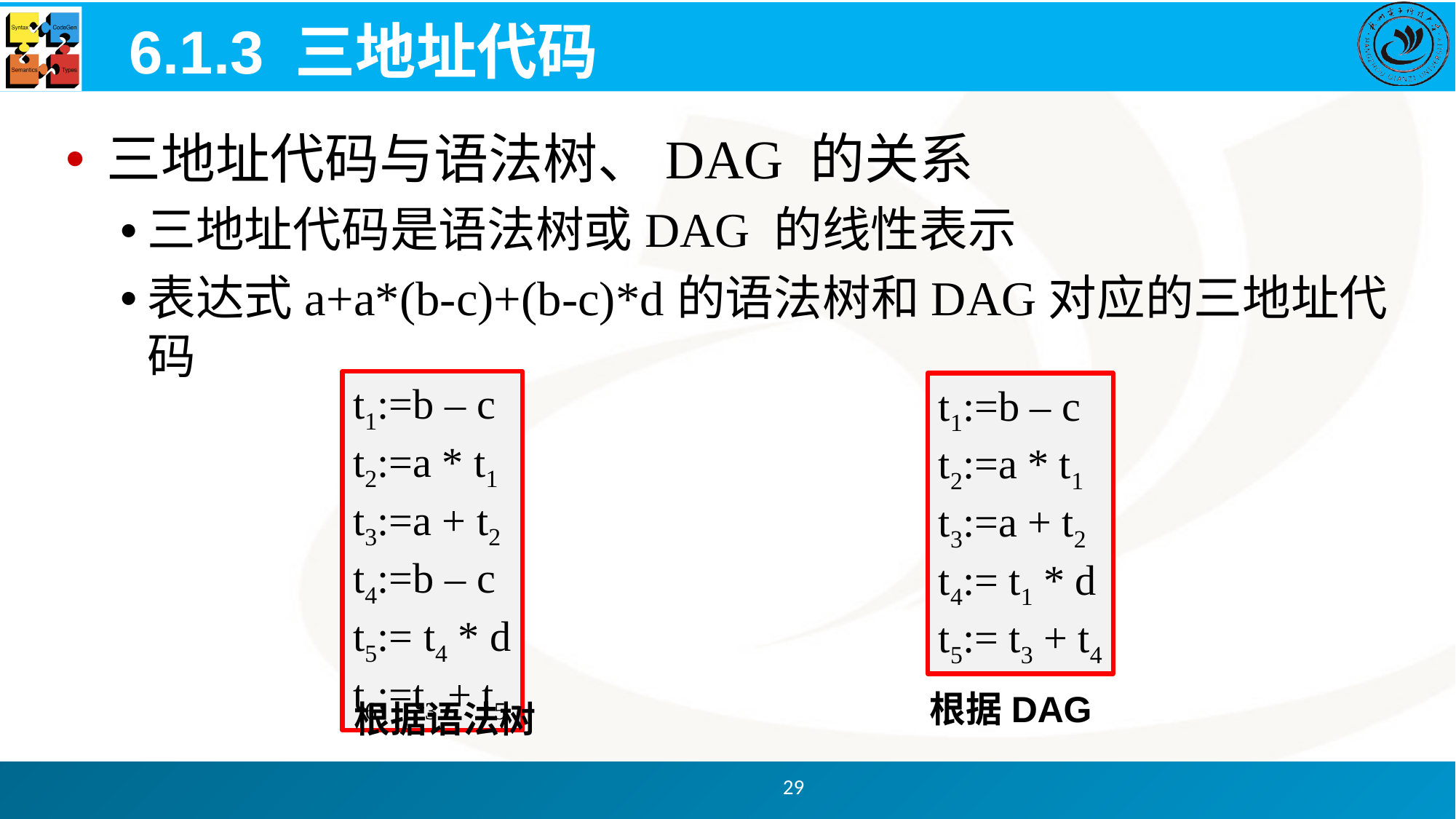

# 6.1.3 三地址代码
三地址代码与语法树、DAG 的关系
三地址代码是语法树或DAG 的线性表示
表达式a+a*(b-c)+(b-c)*d的语法树和DAG对应的三地址代码
t1:=b – c
t2:=a * t1
t3:=a + t2
t4:=b – c
t5:= t4 * d
t6:=t3 + t5
t1:=b – c
t2:=a * t1
t3:=a + t2
t4:= t1 * d
t5:= t3 + t4
根据DAG
根据语法树
29